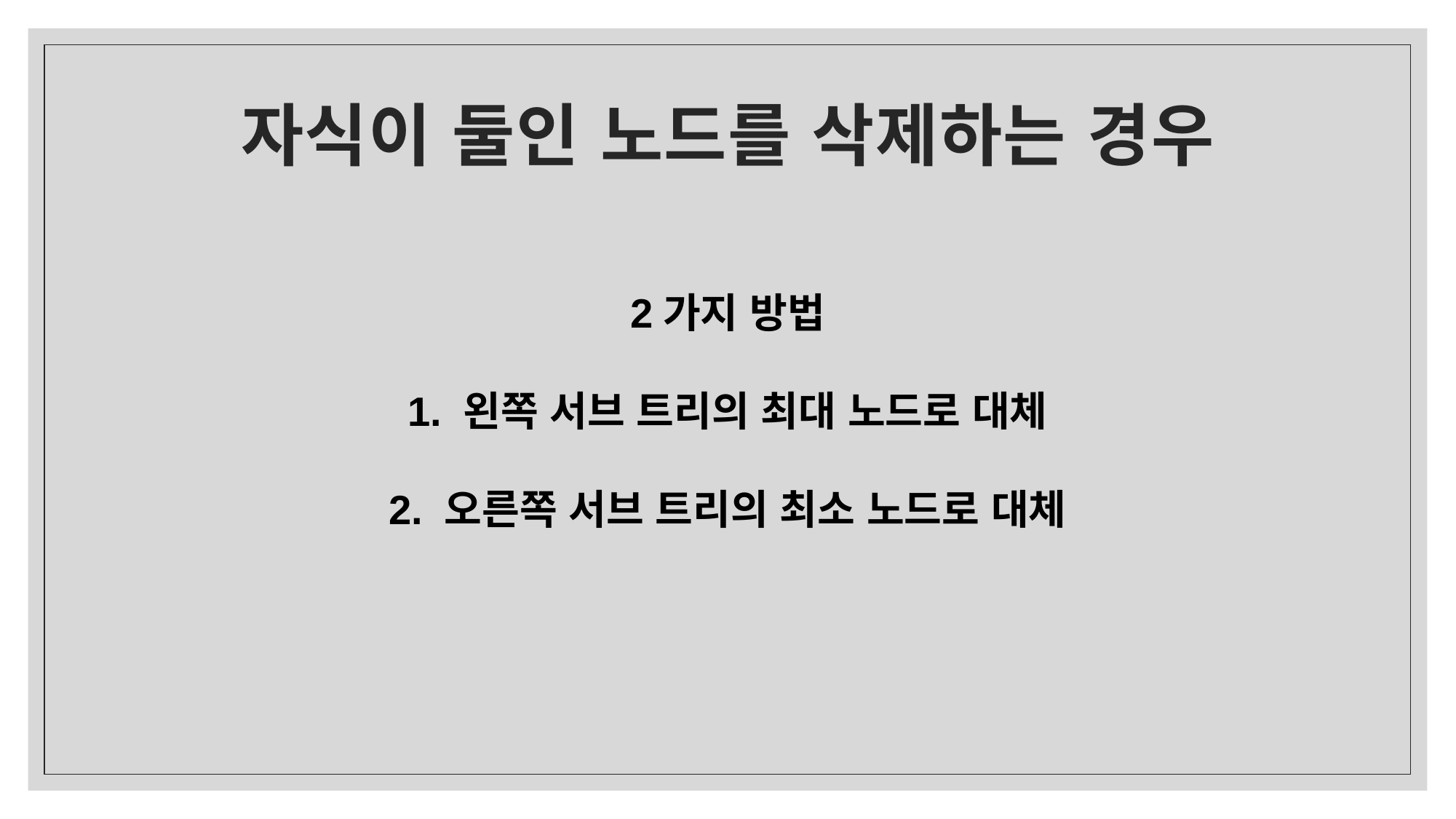

# 자식이 둘인 노드를 삭제하는 경우
2가지 방법

1. 왼쪽 서브 트리의 최대 노드로 대체

2. 오른쪽 서브 트리의 최소 노드로 대체